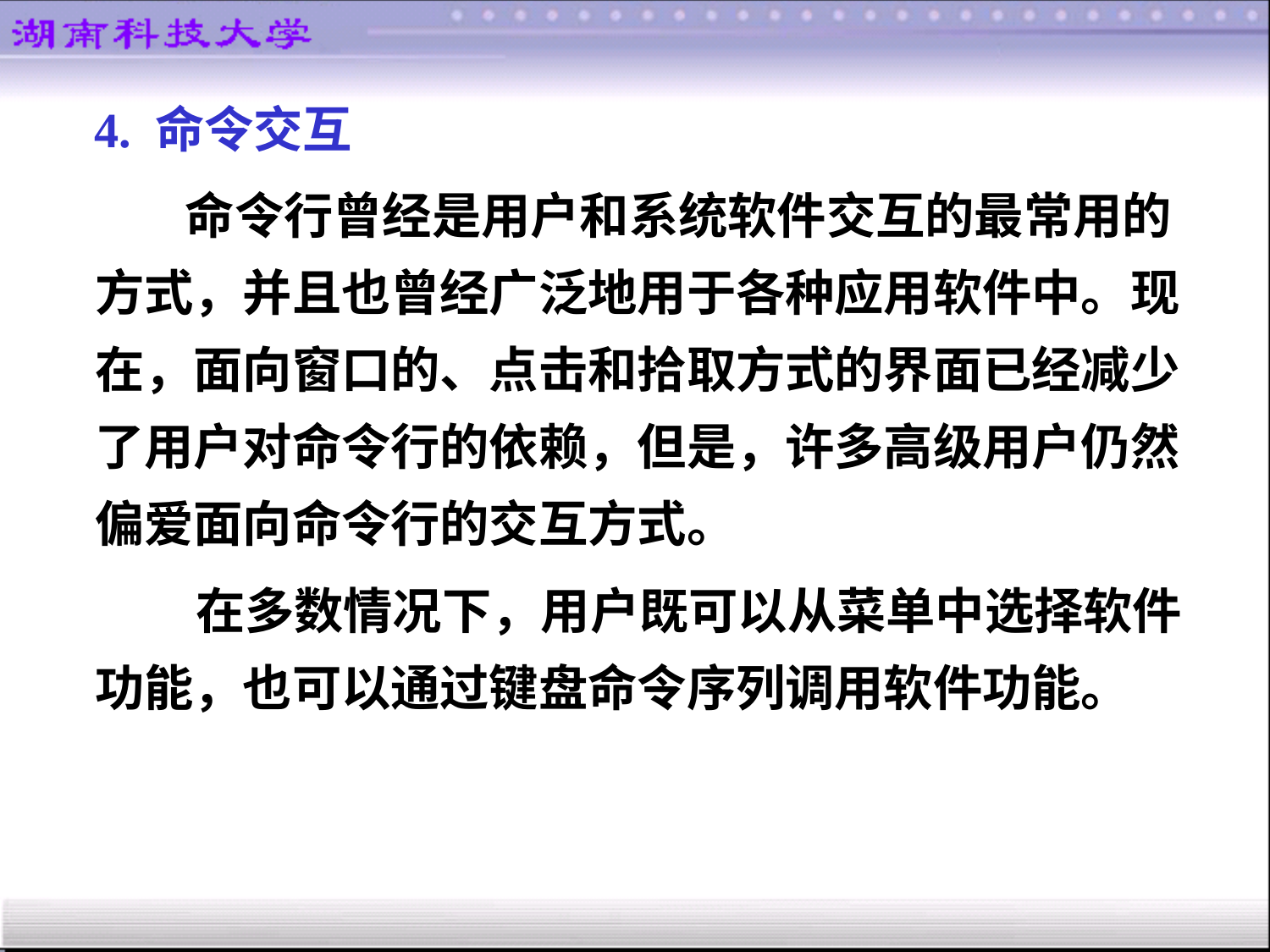

4. 命令交互
	       命令行曾经是用户和系统软件交互的最常用的方式，并且也曾经广泛地用于各种应用软件中。现在，面向窗口的、点击和拾取方式的界面已经减少了用户对命令行的依赖，但是，许多高级用户仍然偏爱面向命令行的交互方式。
        在多数情况下，用户既可以从菜单中选择软件功能，也可以通过键盘命令序列调用软件功能。